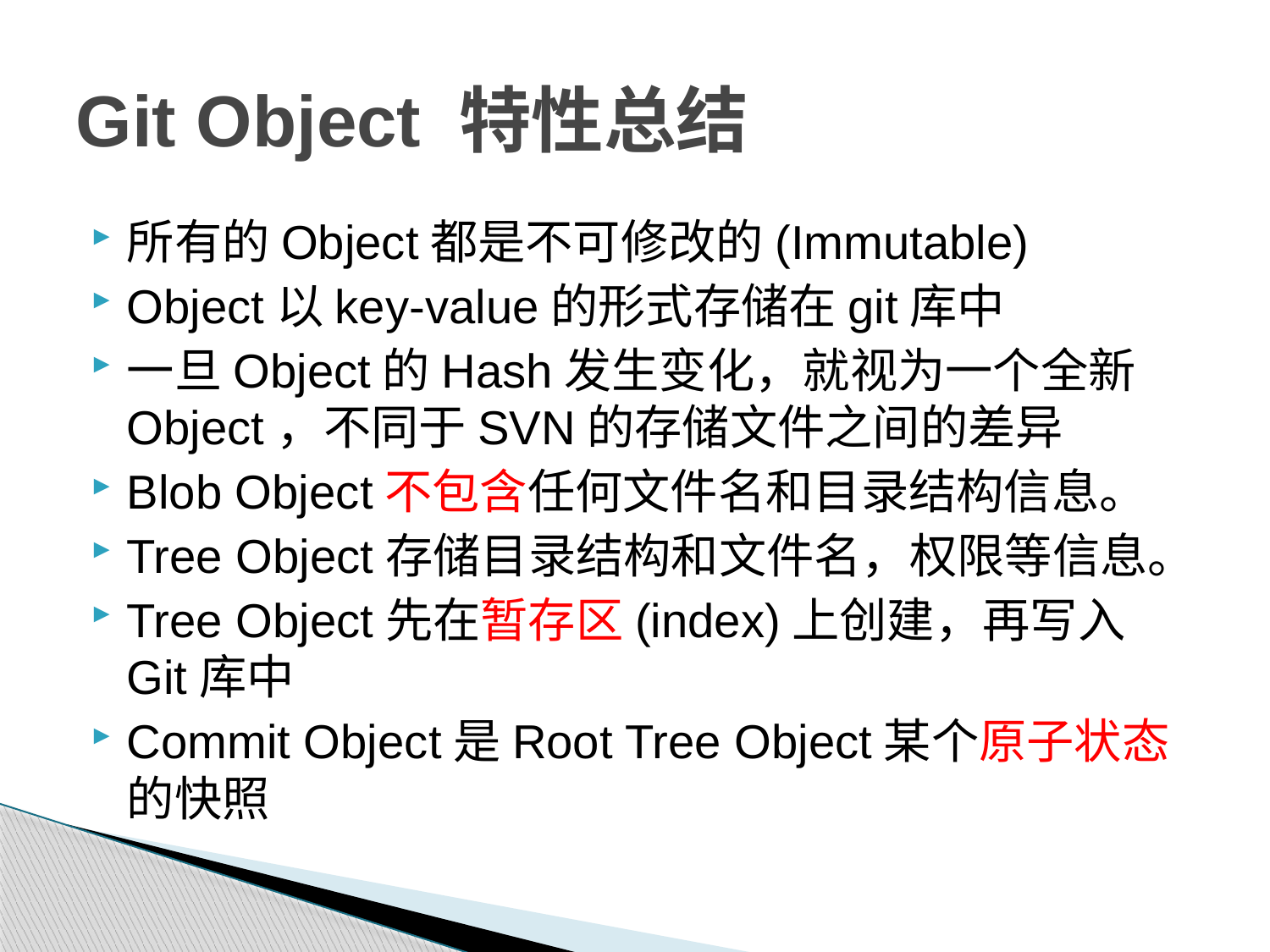

# Git Object 特性总结
所有的Object都是不可修改的(Immutable)
Object以key-value的形式存储在git库中
一旦Object的Hash发生变化，就视为一个全新Object，不同于SVN的存储文件之间的差异
Blob Object不包含任何文件名和目录结构信息。
Tree Object存储目录结构和文件名，权限等信息。
Tree Object先在暂存区(index)上创建，再写入Git库中
Commit Object是Root Tree Object某个原子状态的快照